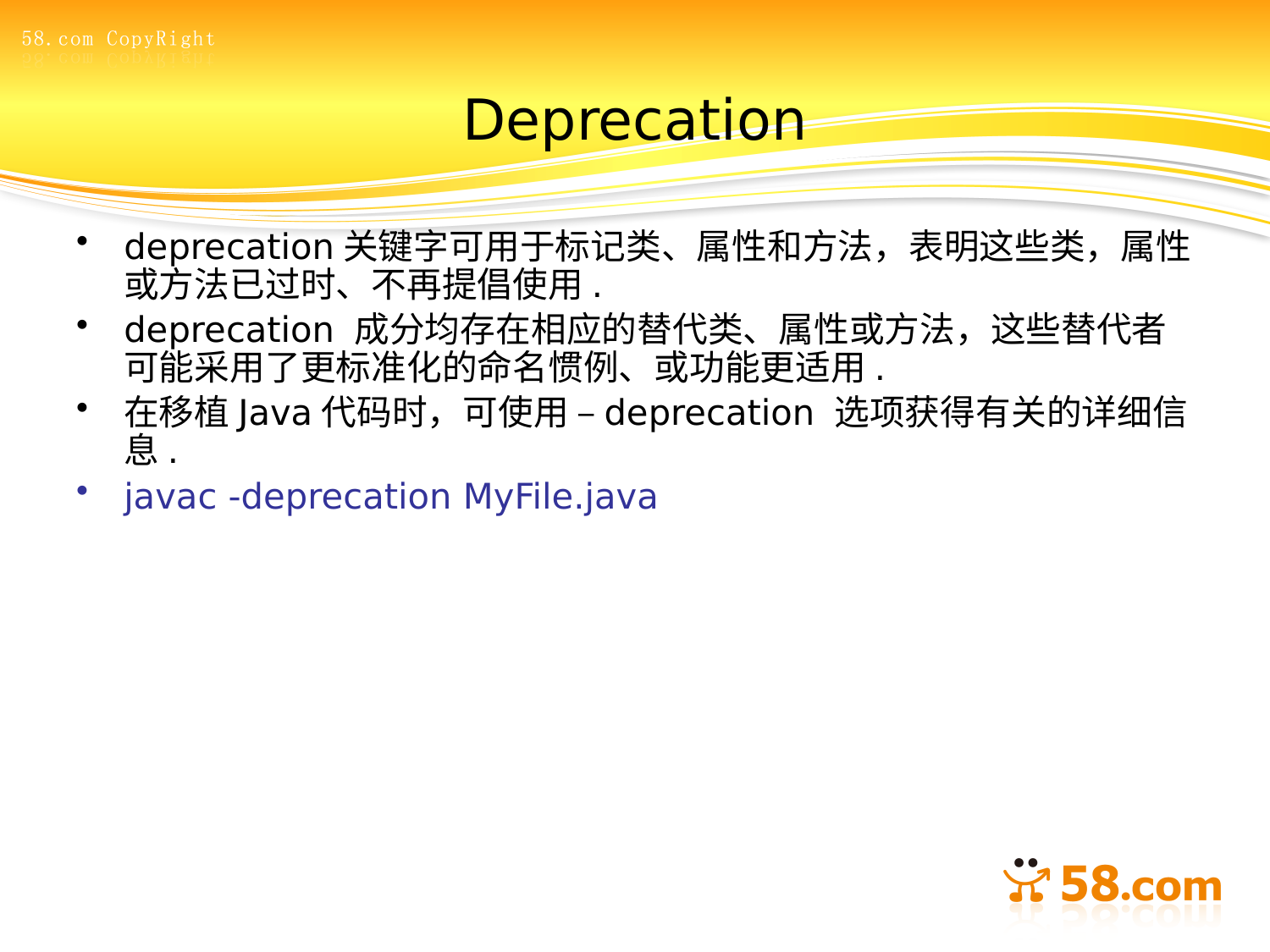

# Deprecation
deprecation关键字可用于标记类、属性和方法，表明这些类，属性或方法已过时、不再提倡使用.
deprecation 成分均存在相应的替代类、属性或方法，这些替代者可能采用了更标准化的命名惯例、或功能更适用.
在移植Java代码时，可使用 –deprecation 选项获得有关的详细信息.
javac -deprecation MyFile.java